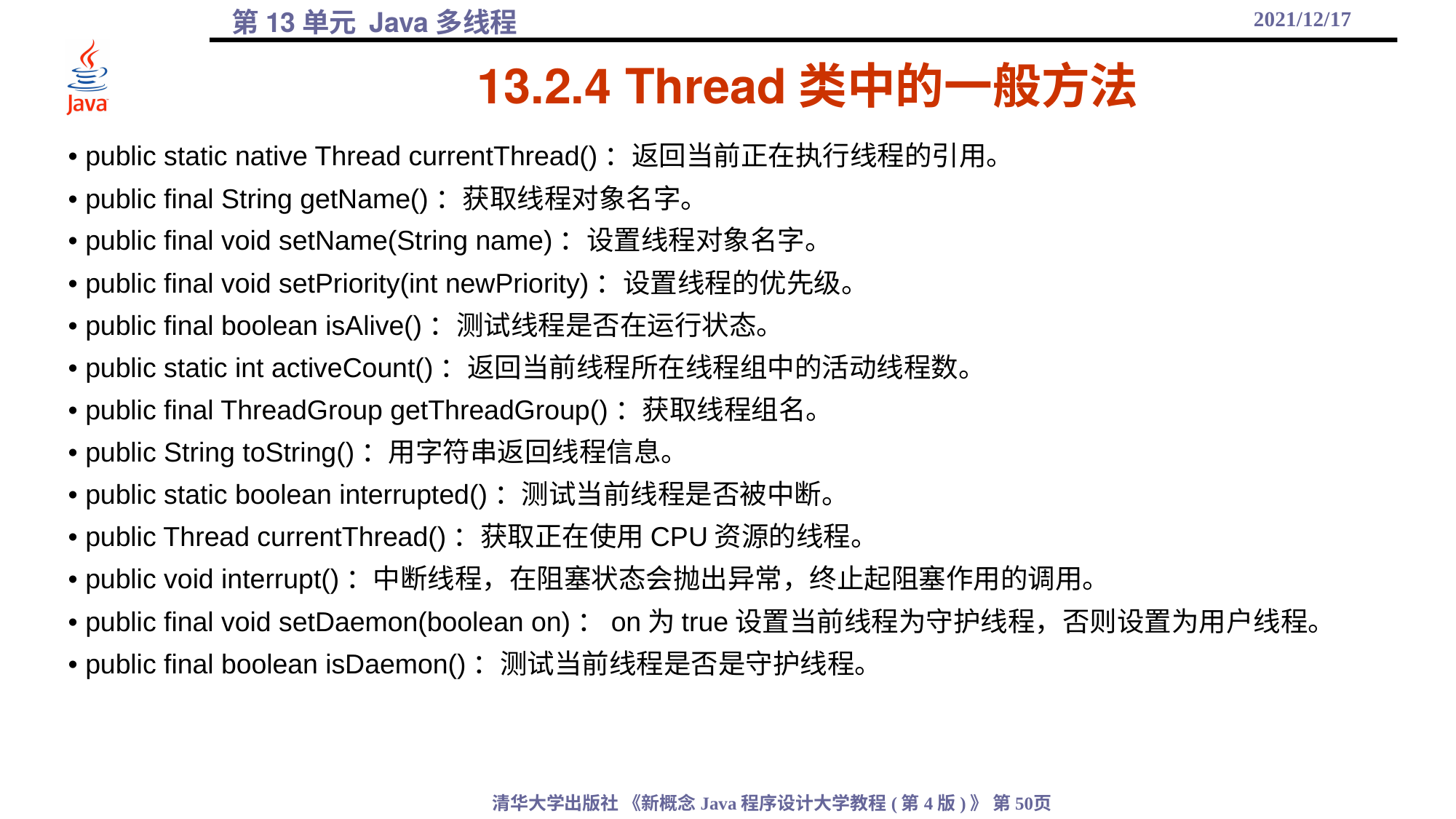

2021/12/17
# 13.2.4 Thread类中的一般方法
• public static native Thread currentThread()：返回当前正在执行线程的引用。
• public final String getName()：获取线程对象名字。
• public final void setName(String name)：设置线程对象名字。
• public final void setPriority(int newPriority)：设置线程的优先级。
• public final boolean isAlive()：测试线程是否在运行状态。
• public static int activeCount()：返回当前线程所在线程组中的活动线程数。
• public final ThreadGroup getThreadGroup()：获取线程组名。
• public String toString()：用字符串返回线程信息。
• public static boolean interrupted()：测试当前线程是否被中断。
• public Thread currentThread()：获取正在使用CPU资源的线程。
• public void interrupt()：中断线程，在阻塞状态会抛出异常，终止起阻塞作用的调用。
• public final void setDaemon(boolean on)：on为true设置当前线程为守护线程，否则设置为用户线程。
• public final boolean isDaemon()：测试当前线程是否是守护线程。